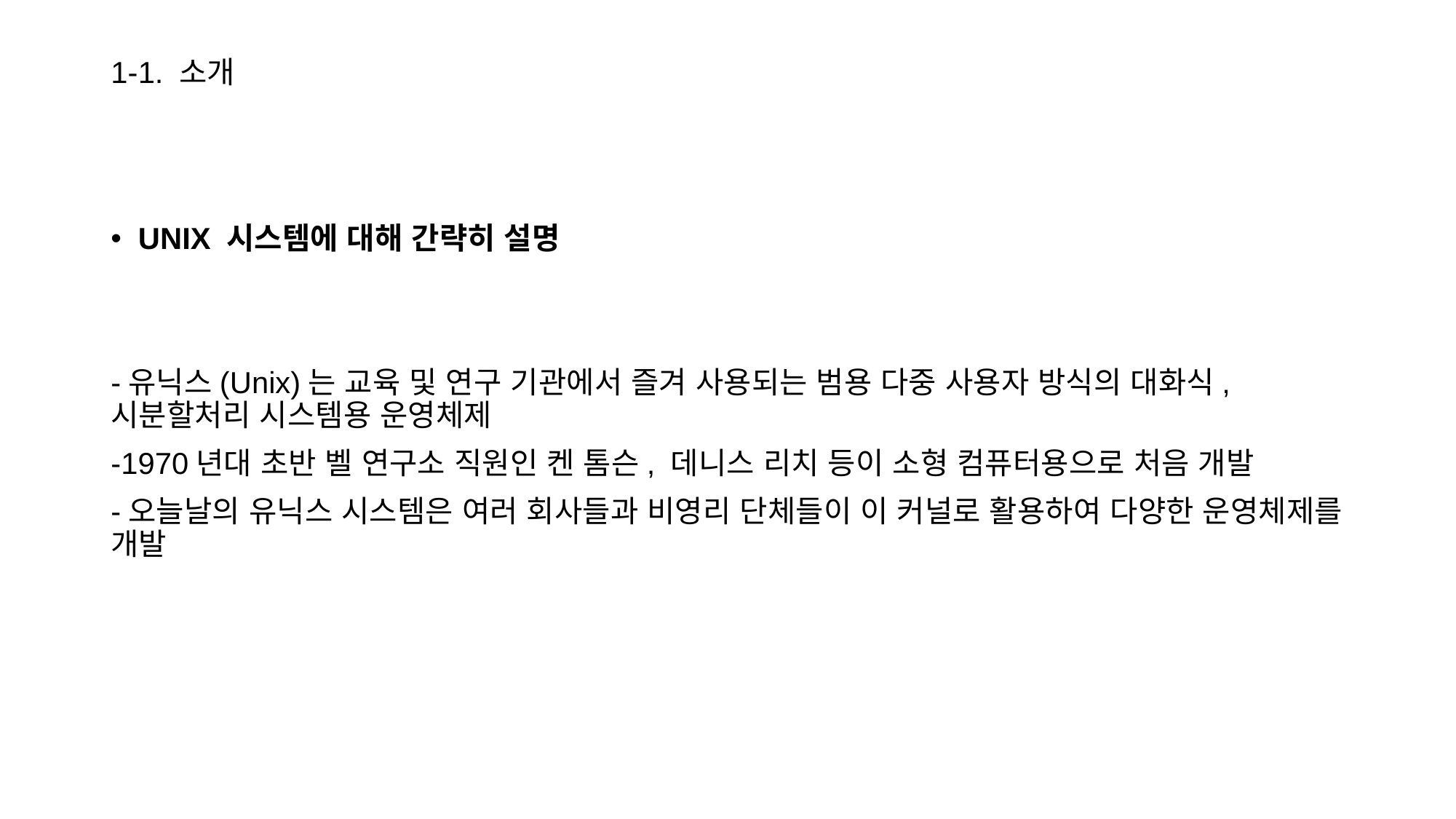

# 1-1. 소개
UNIX 시스템에 대해 간략히 설명

-유닉스(Unix)는 교육 및 연구 기관에서 즐겨 사용되는 범용 다중 사용자 방식의 대화식, 시분할처리 시스템용 운영체제
-1970년대 초반 벨 연구소 직원인 켄 톰슨, 데니스 리치 등이 소형 컴퓨터용으로 처음 개발
-오늘날의 유닉스 시스템은 여러 회사들과 비영리 단체들이 이 커널로 활용하여 다양한 운영체제를 개발